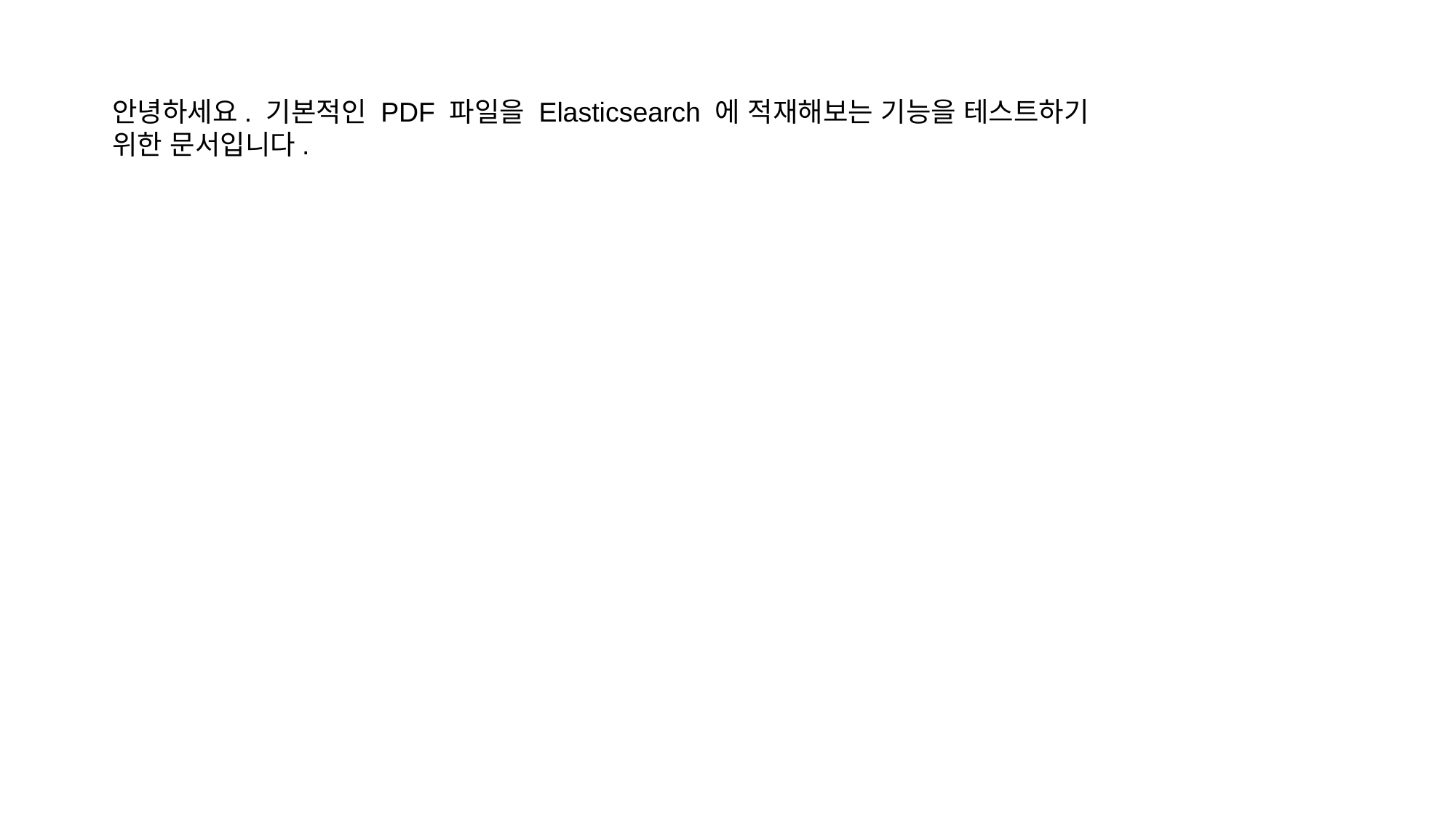

안녕하세요. 기본적인 PDF 파일을 Elasticsearch 에 적재해보는 기능을 테스트하기 위한 문서입니다.